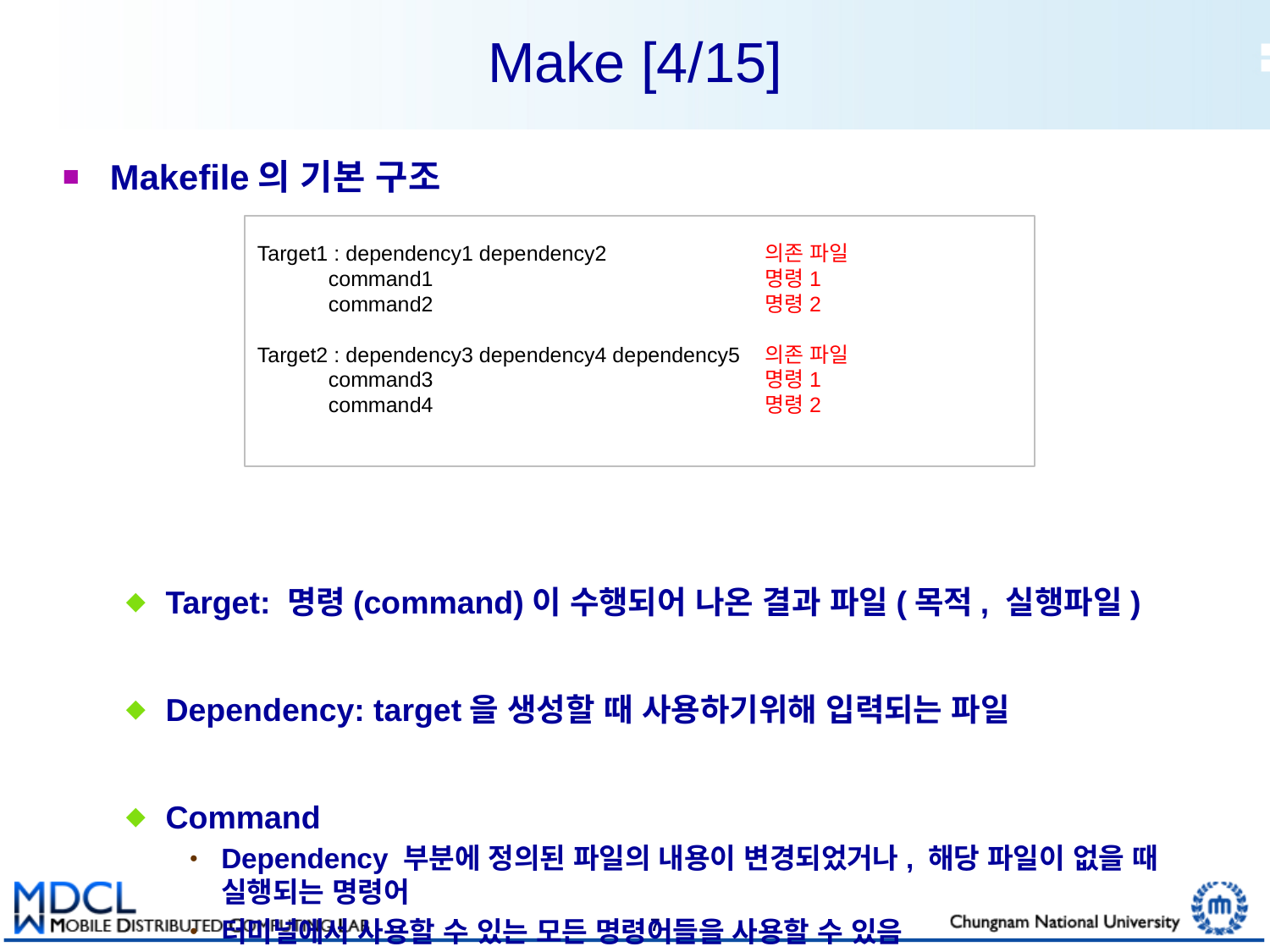

# Make [4/15]
Makefile의 기본 구조

Target: 명령(command)이 수행되어 나온 결과 파일(목적, 실행파일)

Dependency: target을 생성할 때 사용하기위해 입력되는 파일

Command
Dependency 부분에 정의된 파일의 내용이 변경되었거나, 해당 파일이 없을 때 실행되는 명령어
터미널에서 사용할 수 있는 모든 명령어들을 사용할 수 있음
이 부분을 작성할 때 반드시 Tab키를 통해 탭을 띄운 상태로 작성 해야함

Target1 : dependency1 dependency2		의존 파일
            command1			명령1
            command2			명령2

Target2 : dependency3 dependency4 dependency5	의존 파일
            command3			명령1
            command4			명령2